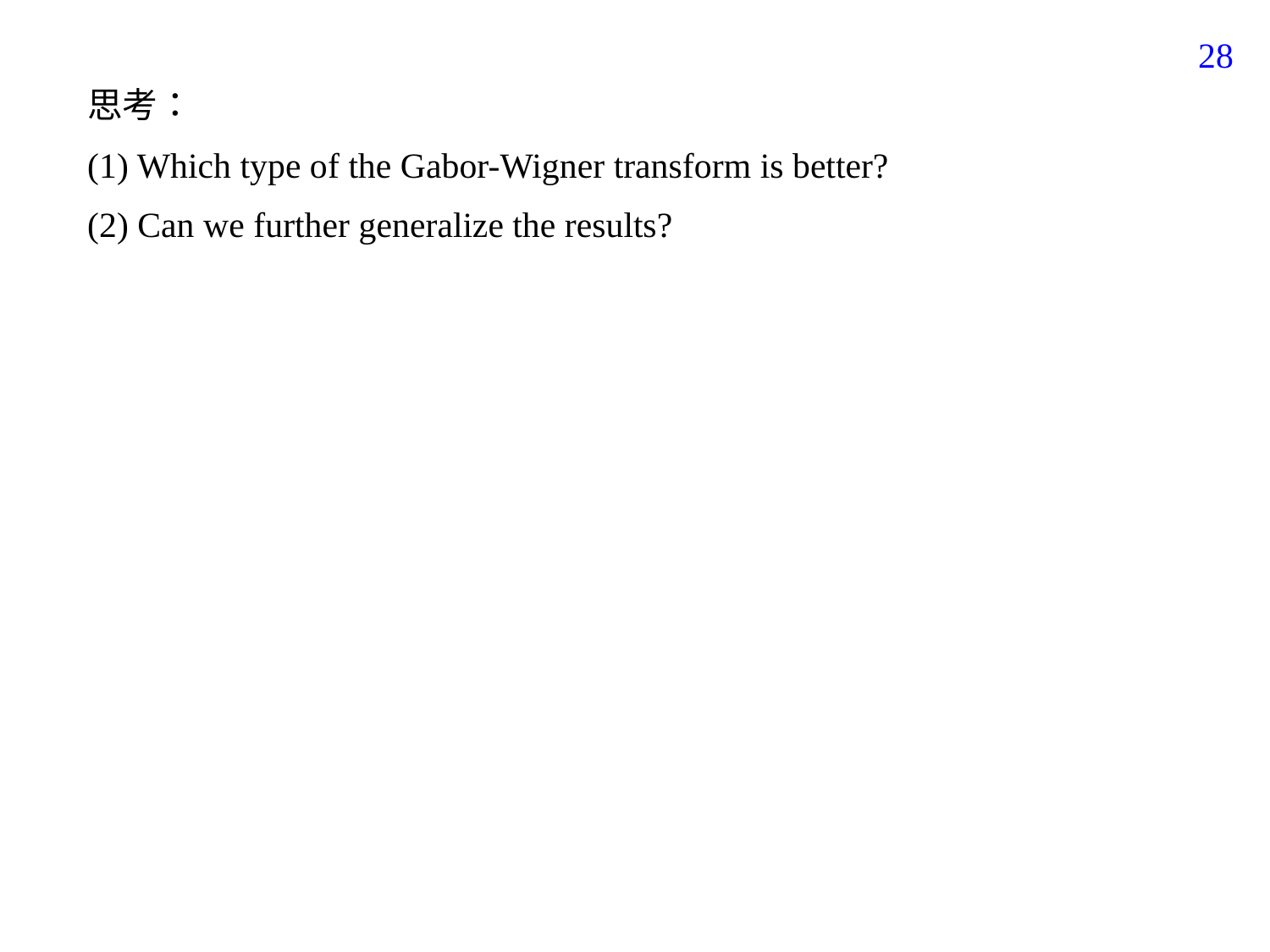

28
思考：
(1) Which type of the Gabor-Wigner transform is better?
(2) Can we further generalize the results?